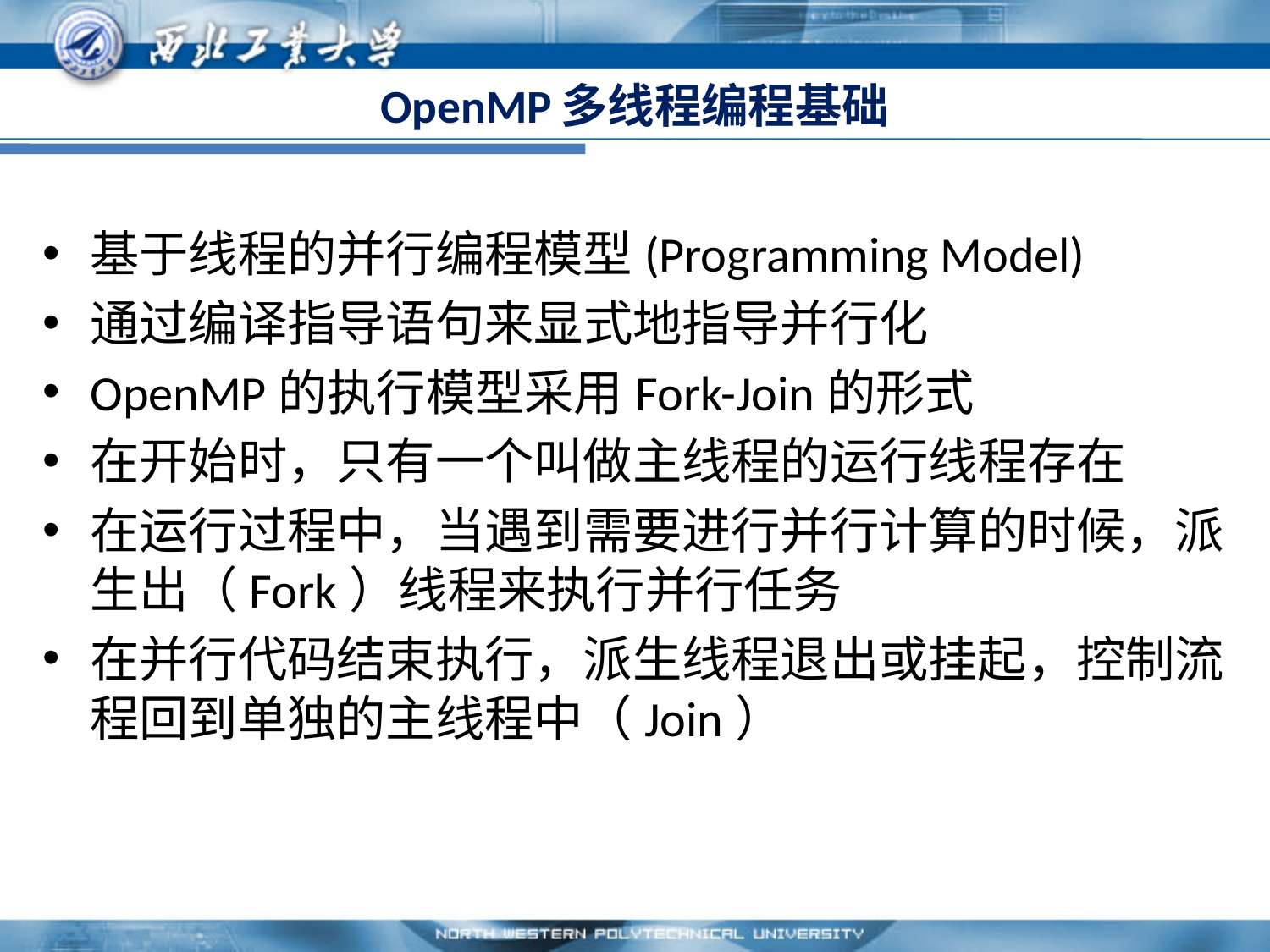

# OpenMP多线程编程基础
基于线程的并行编程模型(Programming Model)
通过编译指导语句来显式地指导并行化
OpenMP的执行模型采用Fork-Join的形式
在开始时，只有一个叫做主线程的运行线程存在
在运行过程中，当遇到需要进行并行计算的时候，派生出（Fork）线程来执行并行任务
在并行代码结束执行，派生线程退出或挂起，控制流程回到单独的主线程中（Join）